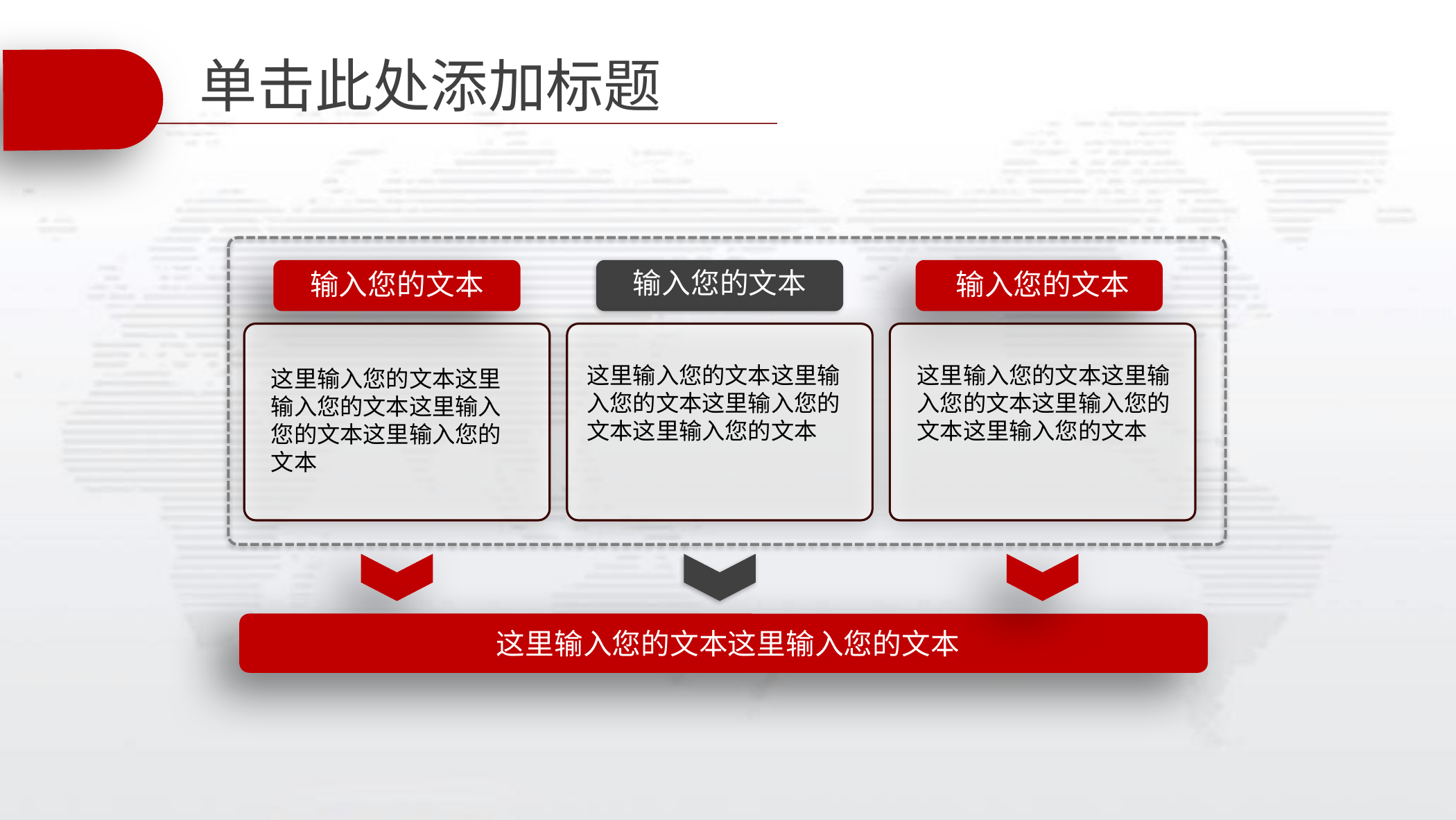

# 单击此处添加标题

输入您的文本

输入您的文本

输入您的文本

这里输入您的文本这里输入您的文本这里输入您的文本这里输入您的文本

这里输入您的文本这里输入您的文本这里输入您的文本这里输入您的文本

这里输入您的文本这里输入您的文本这里输入您的文本这里输入您的文本

这里输入您的文本这里输入您的文本